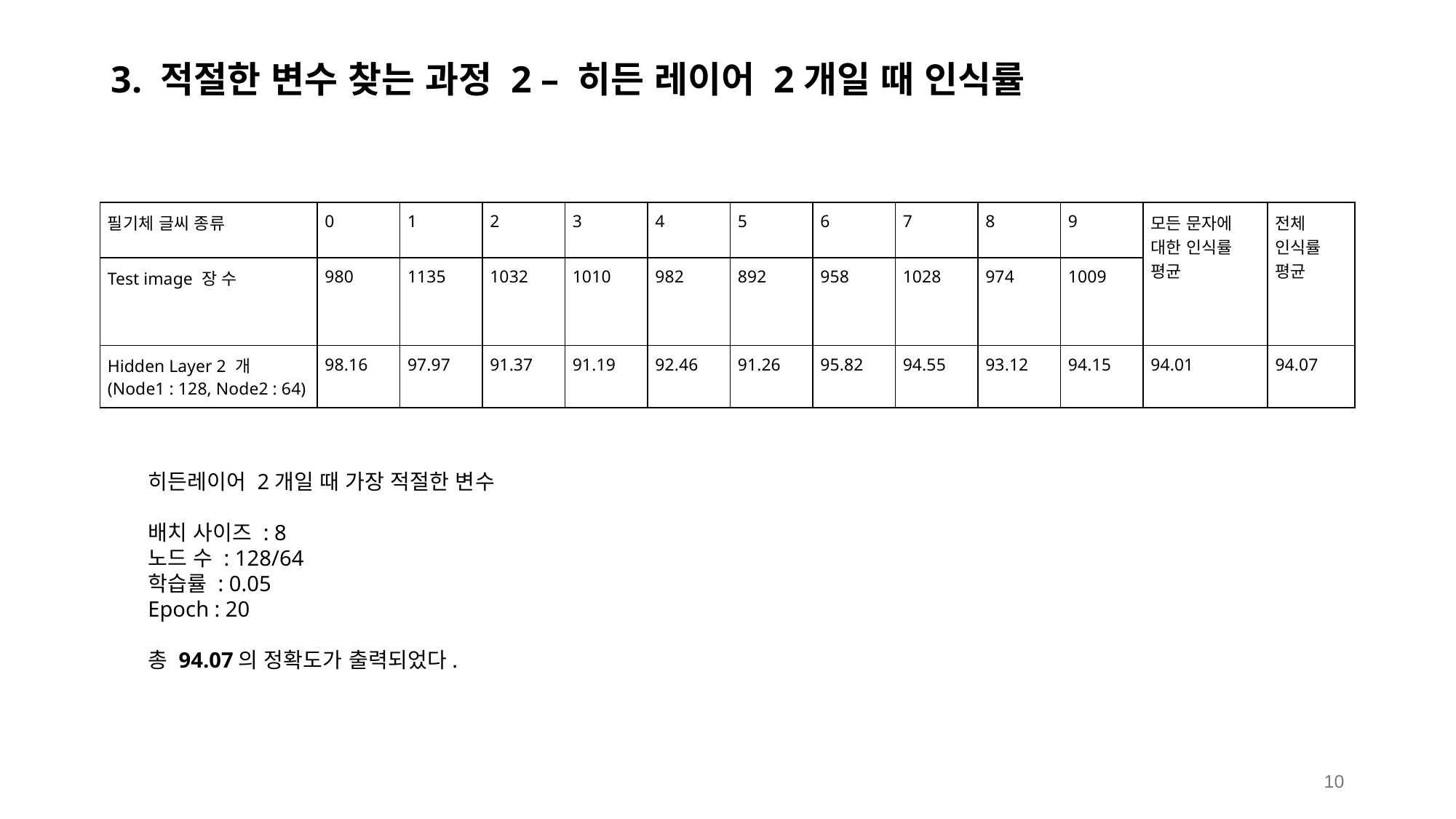

# 3. 적절한 변수 찾는 과정 2 – 히든 레이어 2개일 때 인식률
| 필기체 글씨 종류 | 0 | 1 | 2 | 3 | 4 | 5 | 6 | 7 | 8 | 9 | 모든 문자에 대한 인식률 평균 | 전체 인식률 평균 |
| --- | --- | --- | --- | --- | --- | --- | --- | --- | --- | --- | --- | --- |
| Test image 장 수 | 980 | 1135 | 1032 | 1010 | 982 | 892 | 958 | 1028 | 974 | 1009 |  |  |
| Hidden Layer 2 개 (Node1 : 128, Node2 : 64) | 98.16 | 97.97 | 91.37 | 91.19 | 92.46 | 91.26 | 95.82 | 94.55 | 93.12 | 94.15 | 94.01 | 94.07 |
히든레이어 2개일 때 가장 적절한 변수

배치 사이즈 : 8
노드 수 : 128/64
학습률 : 0.05
Epoch : 20

총 94.07의 정확도가 출력되었다.
10